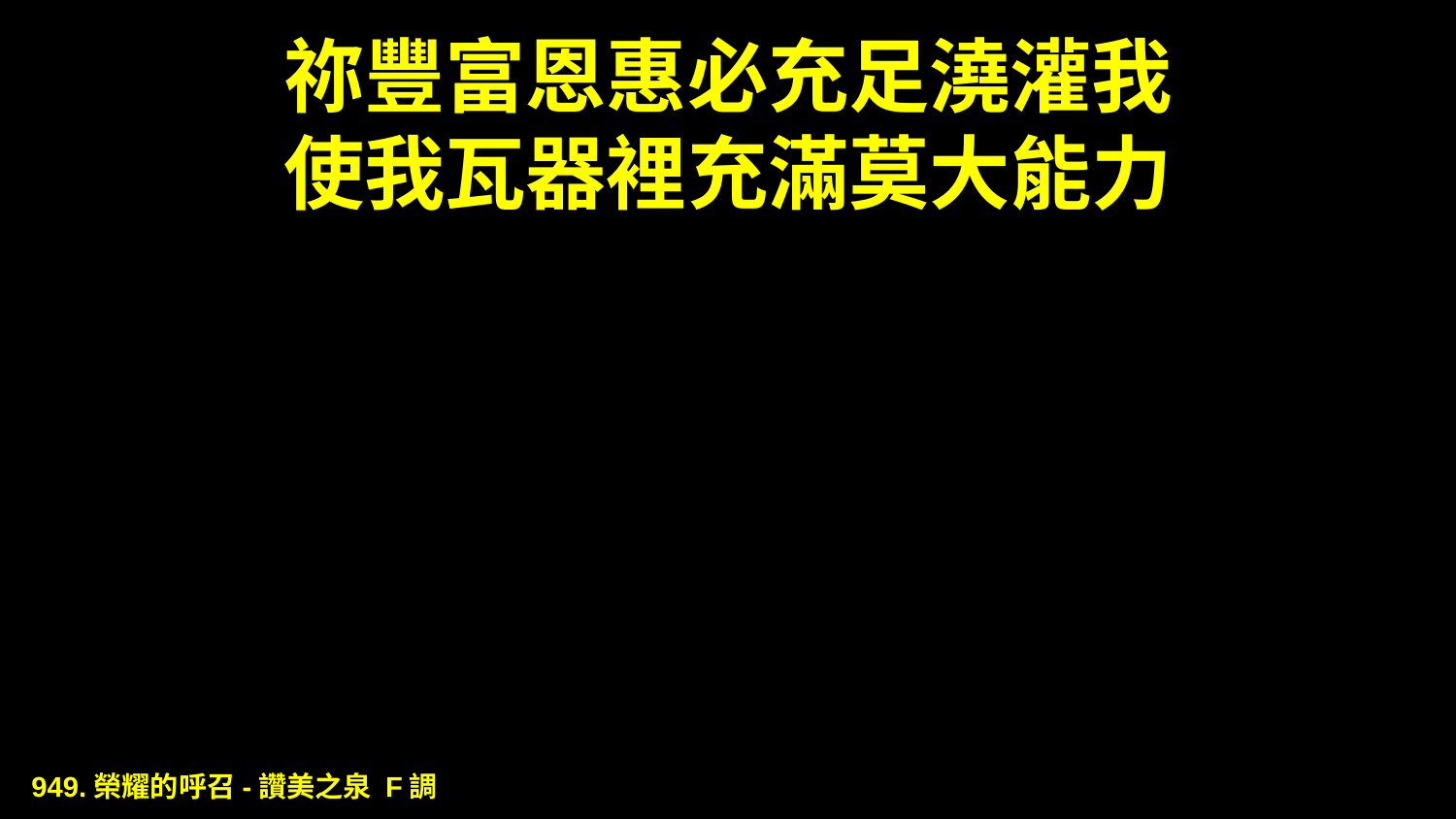

# 祢豐富恩惠必充足澆灌我 使我瓦器裡充滿莫大能力
949.榮耀的呼召-讚美之泉 F調